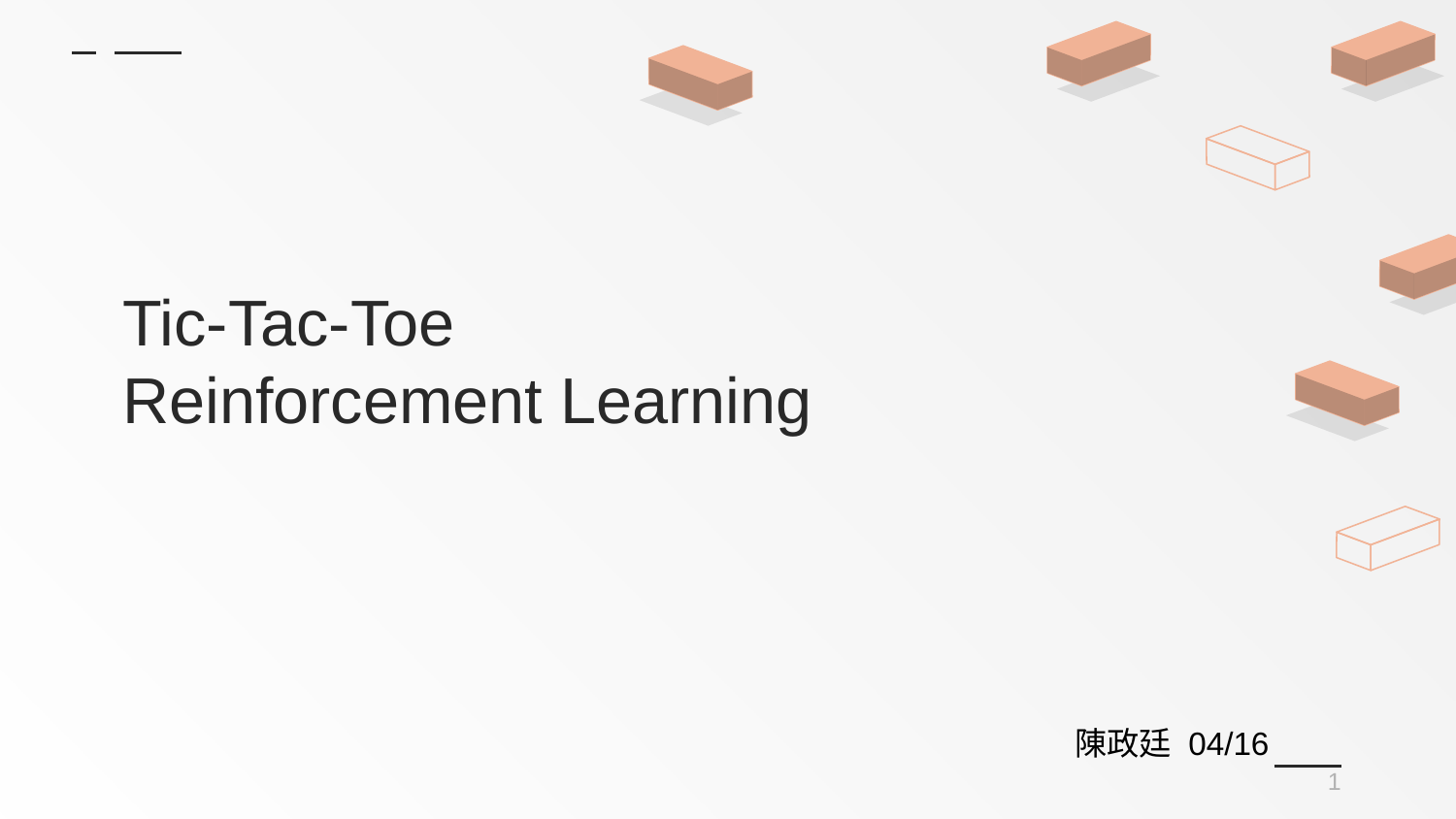

# Tic-Tac-Toe Reinforcement Learning
陳政廷 04/16
1